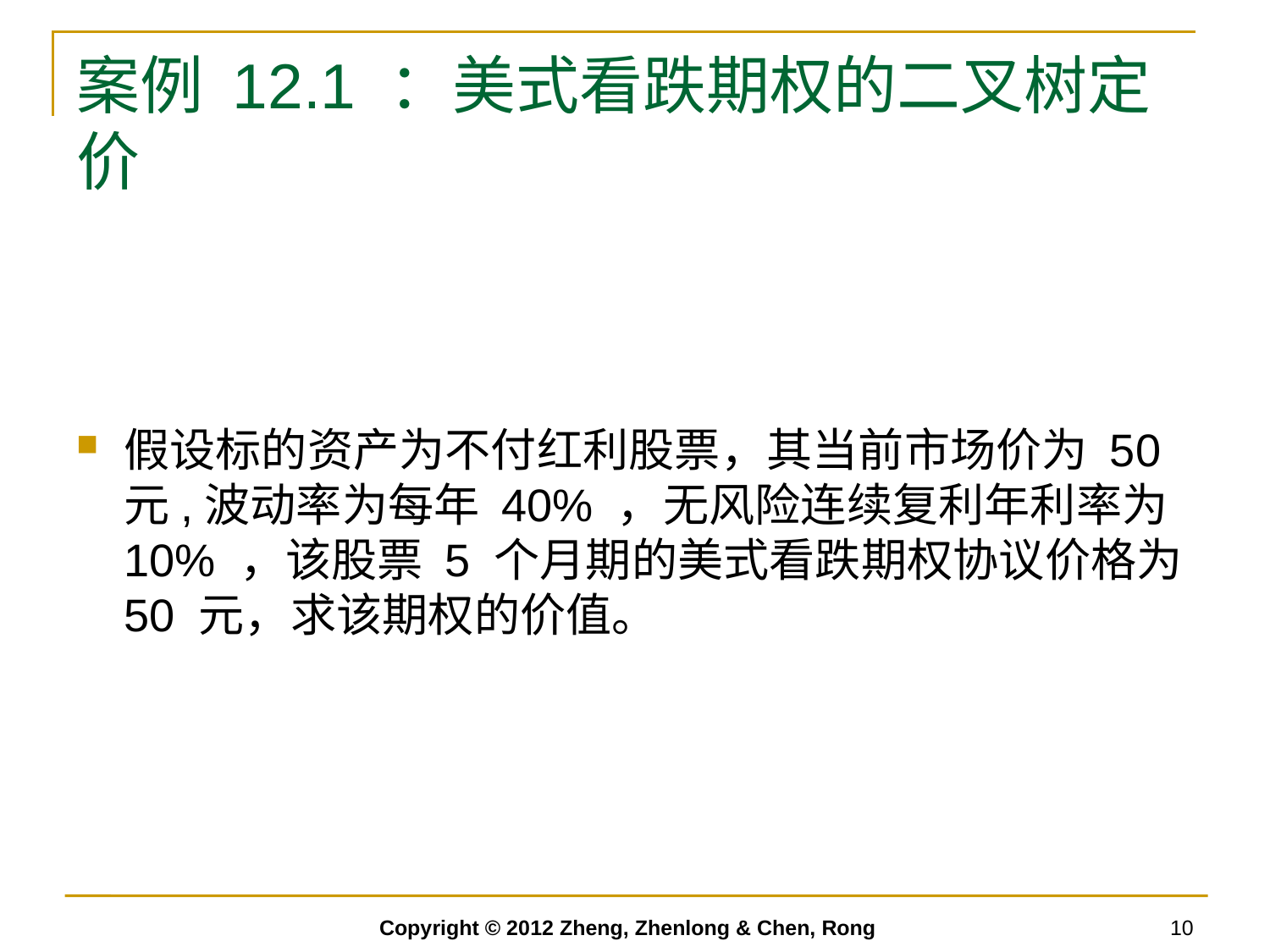

# 案例 12.1 ：美式看跌期权的二叉树定价

假设标的资产为不付红利股票，其当前市场价为 50 元,波动率为每年 40% ，无风险连续复利年利率为 10% ，该股票 5 个月期的美式看跌期权协议价格为 50 元，求该期权的价值。
Copyright © 2012 Zheng, Zhenlong & Chen, Rong
10